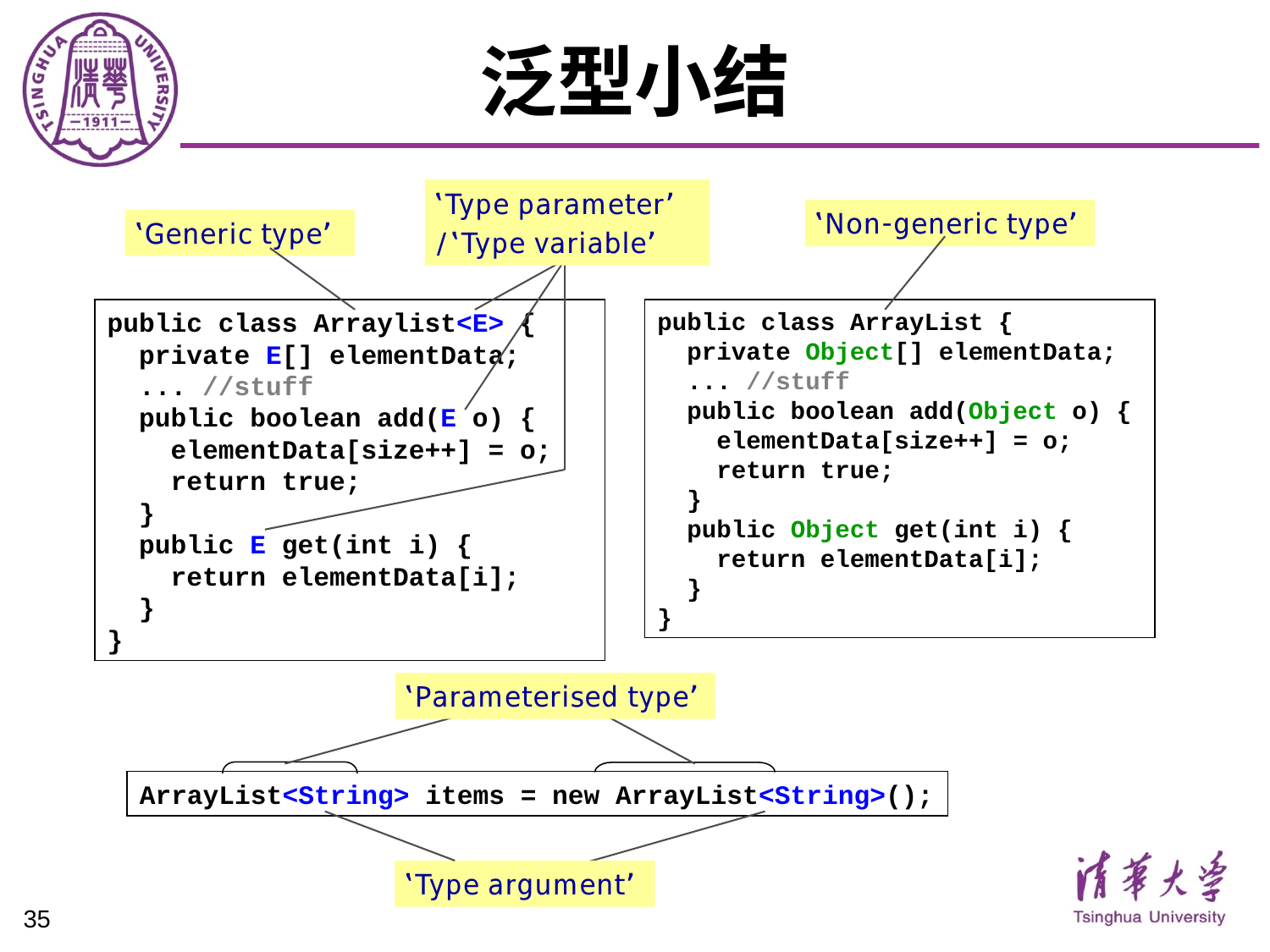

# 泛型小结
‘Type parameter’
/‘Type variable’

‘Non-generic type’

‘Generic type’

public class Arraylist<E> {
  private E[] elementData;
  ... //stuff
  public boolean add(E o) {
    elementData[size++] = o;
    return true;
  }
  public E get(int i) {
    return elementData[i];
  }
}
public class ArrayList {
  private Object[] elementData;
  ... //stuff
  public boolean add(Object o) {
    elementData[size++] = o;
    return true;
  }
  public Object get(int i) {
    return elementData[i];
  }
}
‘Parameterised type’

ArrayList<String> items = new ArrayList<String>();

‘Type argument’
35